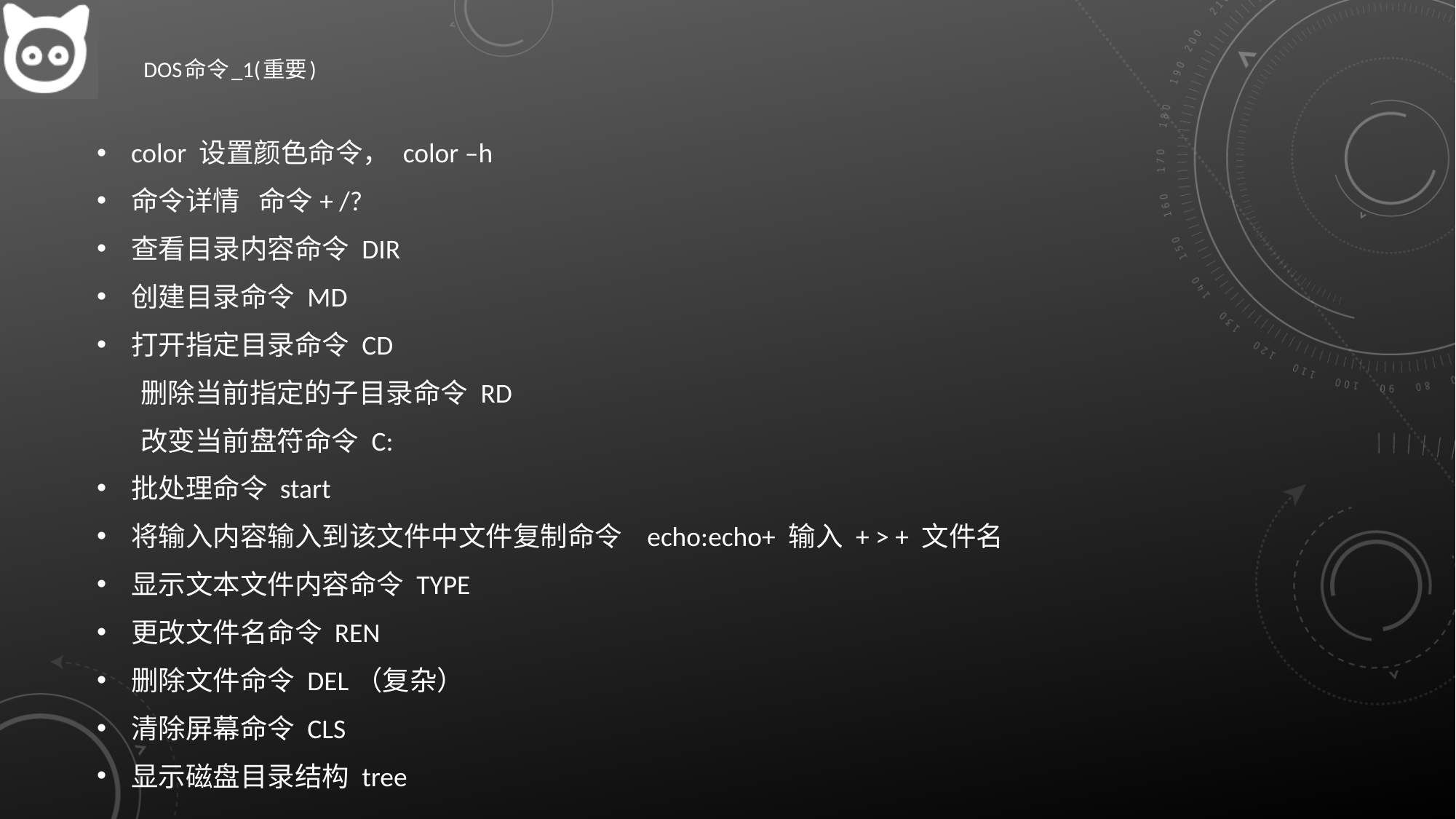

# dos命令_1(重要)
color 设置颜色命令， color –h
命令详情   命令+ /?
查看目录内容命令 DIR
创建目录命令 MD
打开指定目录命令 CD
      删除当前指定的子目录命令 RD
      改变当前盘符命令 C:
批处理命令 start
将输入内容输入到该文件中文件复制命令   echo:echo+ 输入 + > + 文件名
显示文本文件内容命令 TYPE
更改文件名命令 REN
删除文件命令 DEL（复杂）
清除屏幕命令 CLS
显示磁盘目录结构 tree